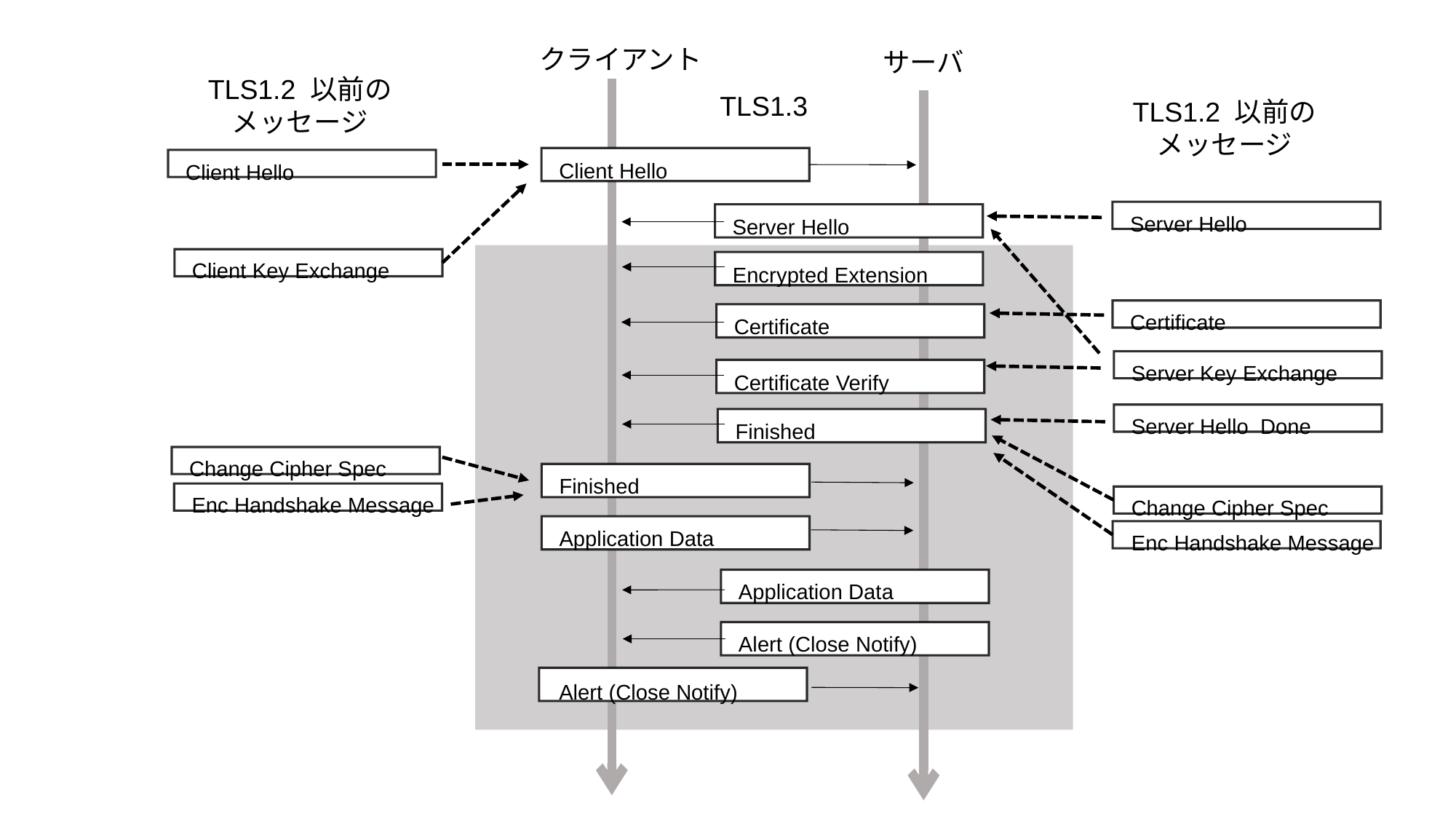

クライアント
サーバ
TLS1.2 以前の
メッセージ
TLS1.3
TLS1.2 以前の
メッセージ

Client Hello
Client Hello

Server Hello
Server Hello

Client Key Exchange

Encrypted Extension

Certificate

Certificate

Server Key Exchange

Certificate Verify

Server Hello  Done

Finished

Change Cipher Spec

Finished

Enc Handshake Message

Change Cipher Spec

Application Data

Enc Handshake Message

Application Data

Alert (Close Notify)

Alert (Close Notify)